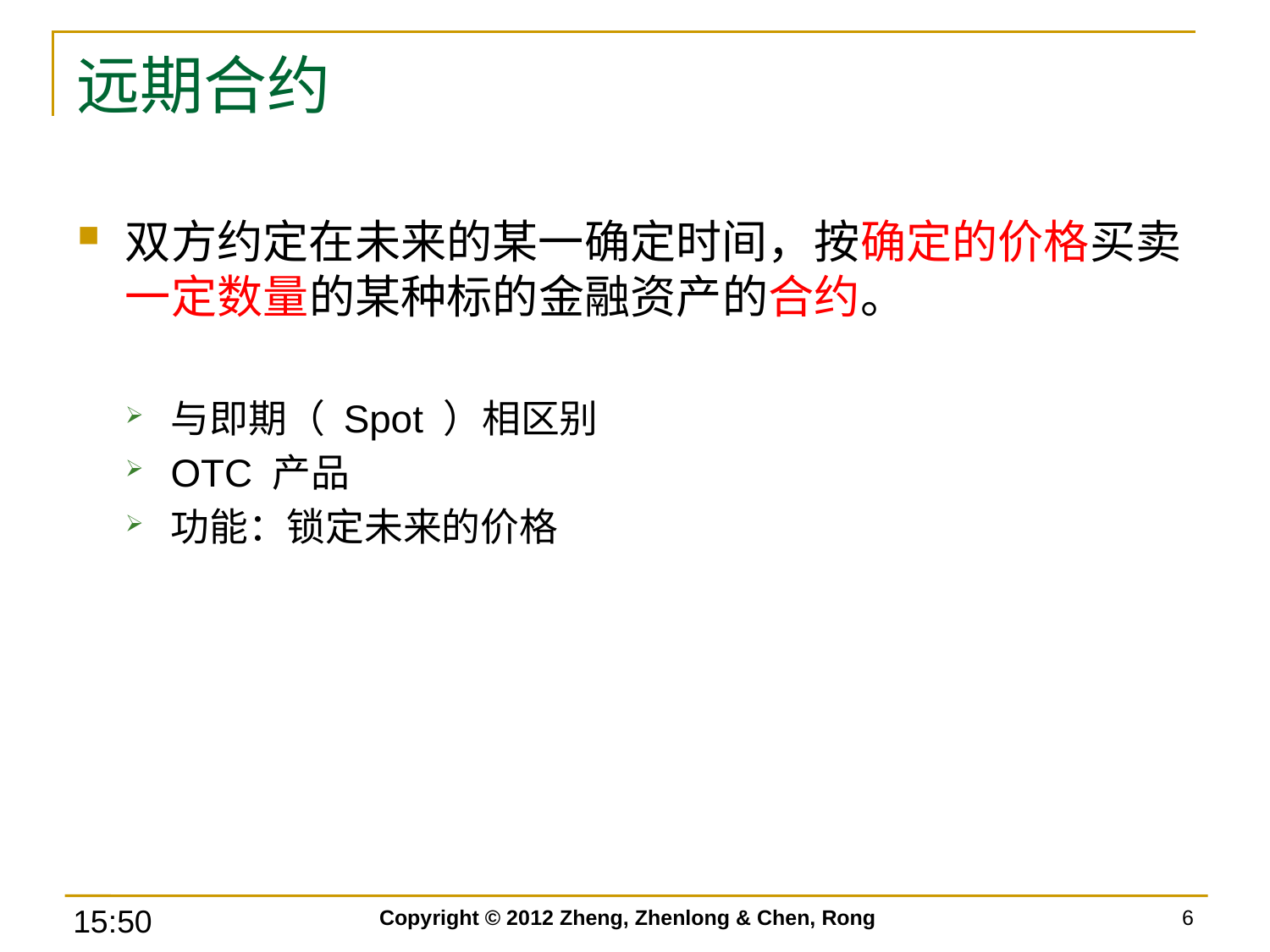

# 远期合约
双方约定在未来的某一确定时间，按确定的价格买卖一定数量的某种标的金融资产的合约。

与即期（ Spot ）相区别
OTC 产品
功能：锁定未来的价格

Copyright © 2012 Zheng, Zhenlong & Chen, Rong
6